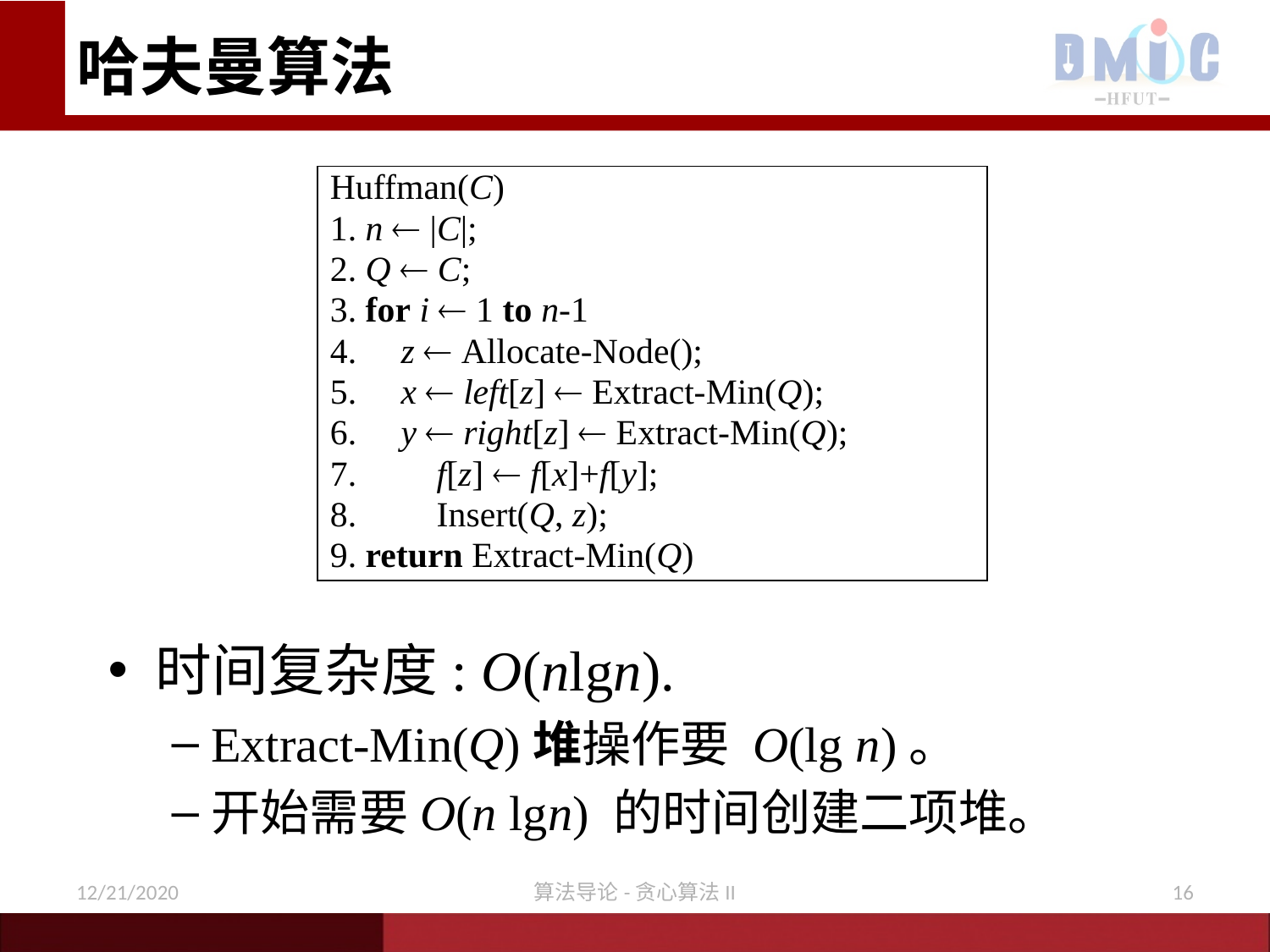

# 哈夫曼算法
Huffman(C)
1. n ← |C|;
2. Q ← C;
3. for i ← 1 to n-1
4.     z ← Allocate-Node();
5.     x ← left[z] ← Extract-Min(Q);
6.     y ← right[z] ← Extract-Min(Q);
7.         f[z] ← f[x]+f[y];
8.         Insert(Q, z);
9. return Extract-Min(Q)
时间复杂度: O(nlgn).
Extract-Min(Q)堆操作要 O(lg n)。
开始需要O(n lgn) 的时间创建二项堆。
12/21/2020
算法导论-贪心算法II
16